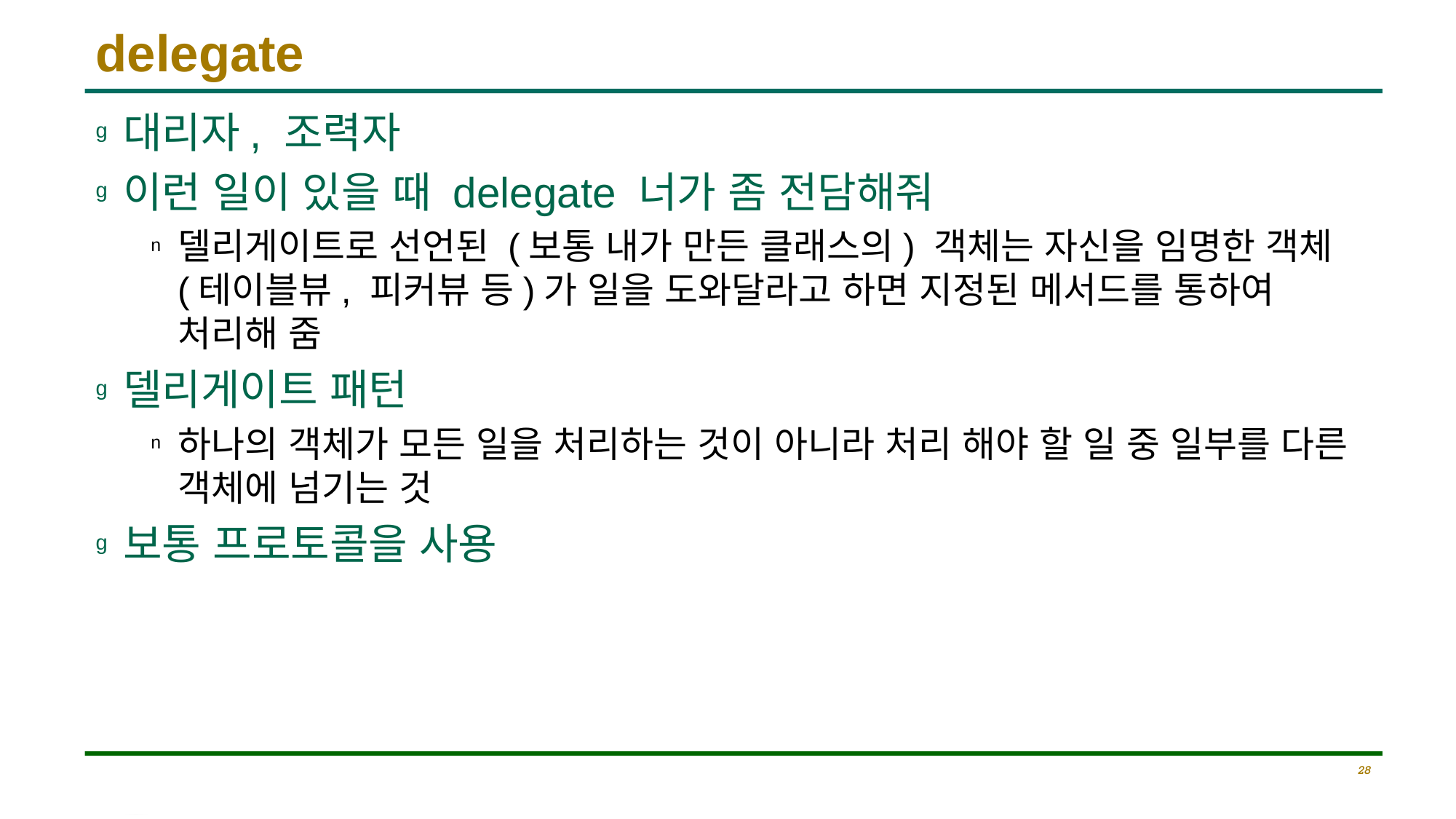

# delegate
대리자, 조력자
이런 일이 있을 때 delegate 너가 좀 전담해줘
델리게이트로 선언된 (보통 내가 만든 클래스의) 객체는 자신을 임명한 객체(테이블뷰, 피커뷰 등)가 일을 도와달라고 하면 지정된 메서드를 통하여 처리해 줌
델리게이트 패턴
하나의 객체가 모든 일을 처리하는 것이 아니라 처리 해야 할 일 중 일부를 다른 객체에 넘기는 것
보통 프로토콜을 사용